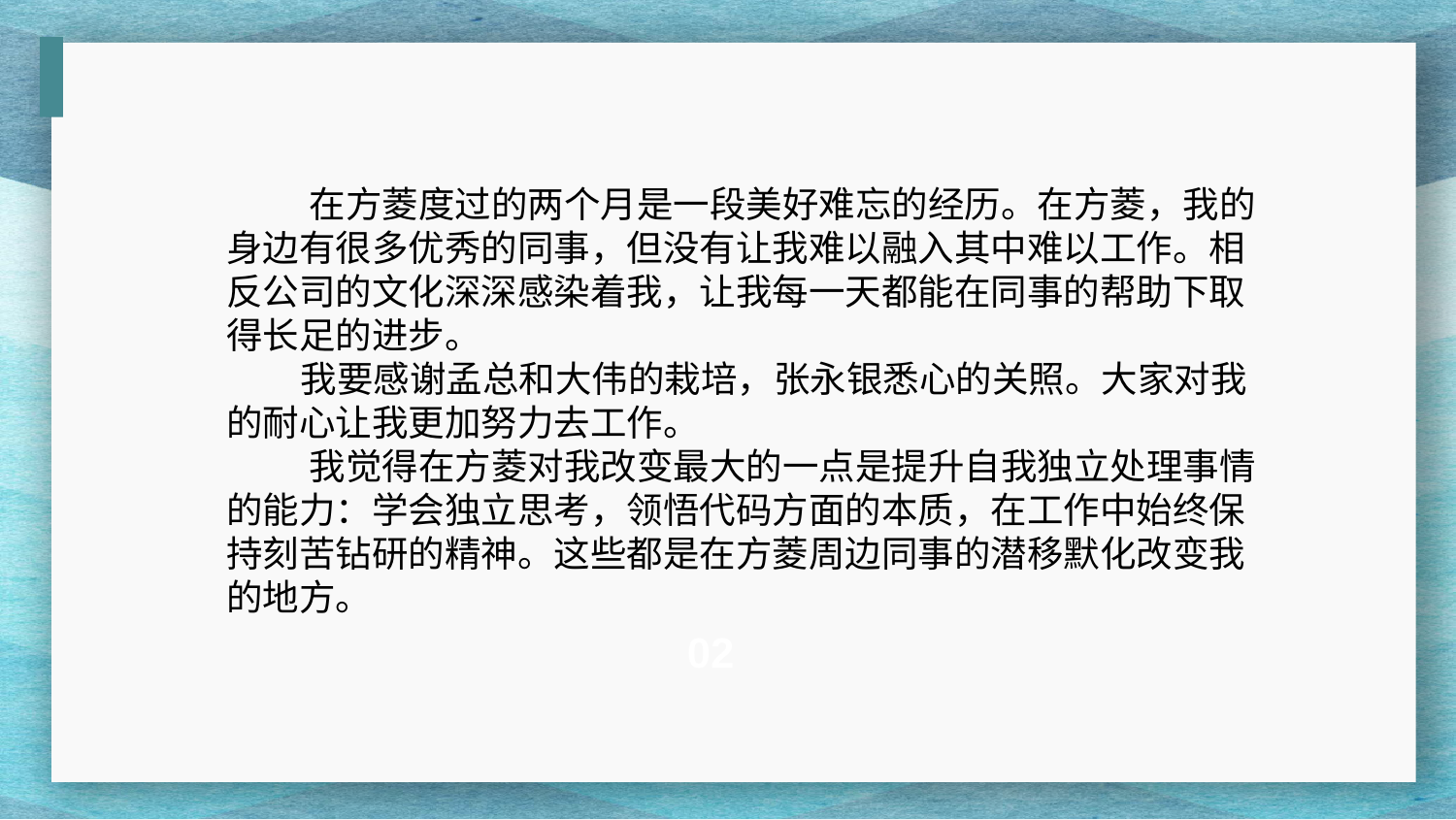

在方菱度过的两个月是一段美好难忘的经历。在方菱，我的身边有很多优秀的同事，但没有让我难以融入其中难以工作。相反公司的文化深深感染着我，让我每一天都能在同事的帮助下取得长足的进步。
        我要感谢孟总和大伟的栽培，张永银悉心的关照。大家对我的耐心让我更加努力去工作。
         我觉得在方菱对我改变最大的一点是提升自我独立处理事情的能力：学会独立思考，领悟代码方面的本质，在工作中始终保持刻苦钻研的精神。这些都是在方菱周边同事的潜移默化改变我的地方。

02